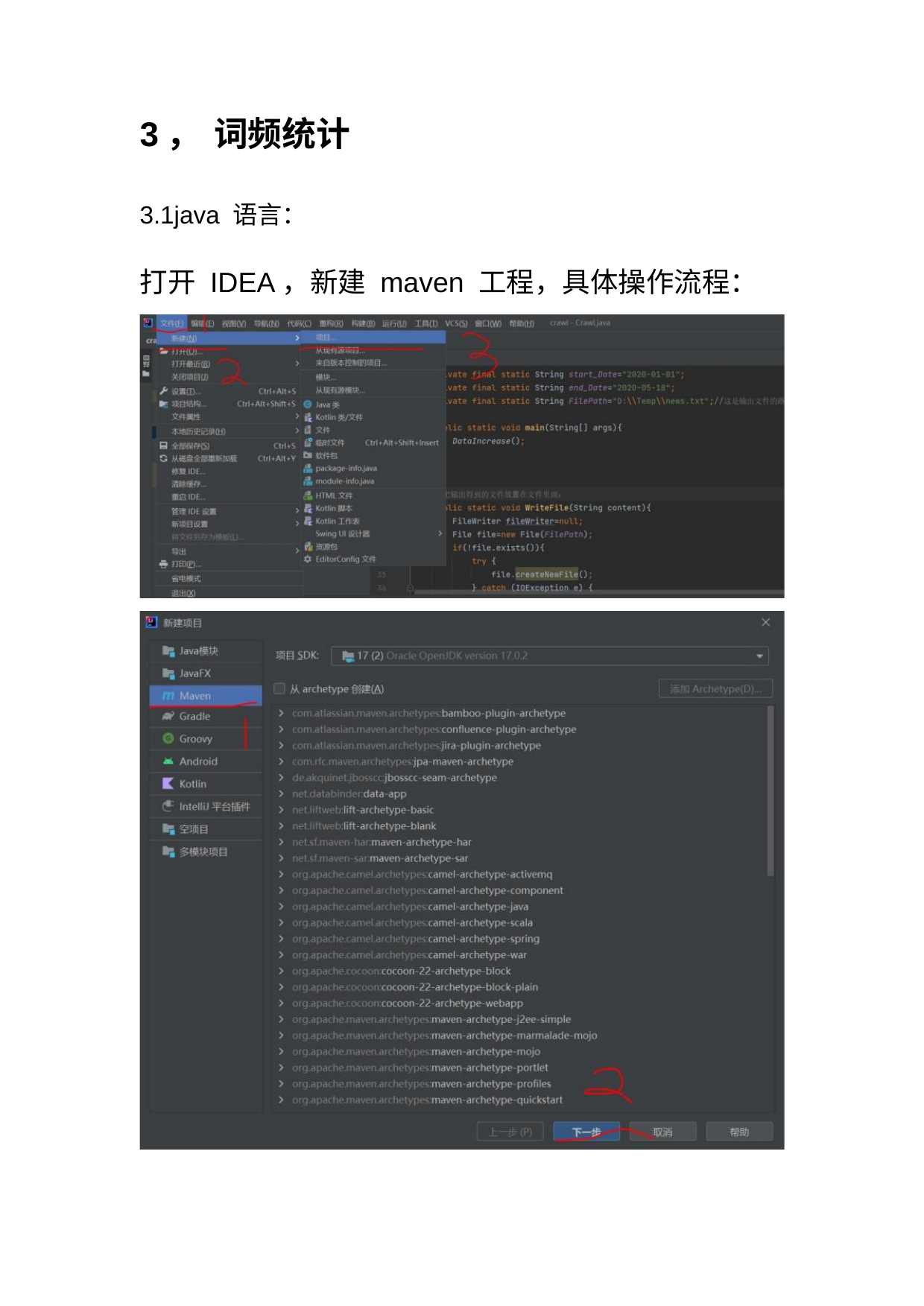

3， 词频统计
3.1java 语言：
打开 IDEA，新建 maven 工程，具体操作流程：